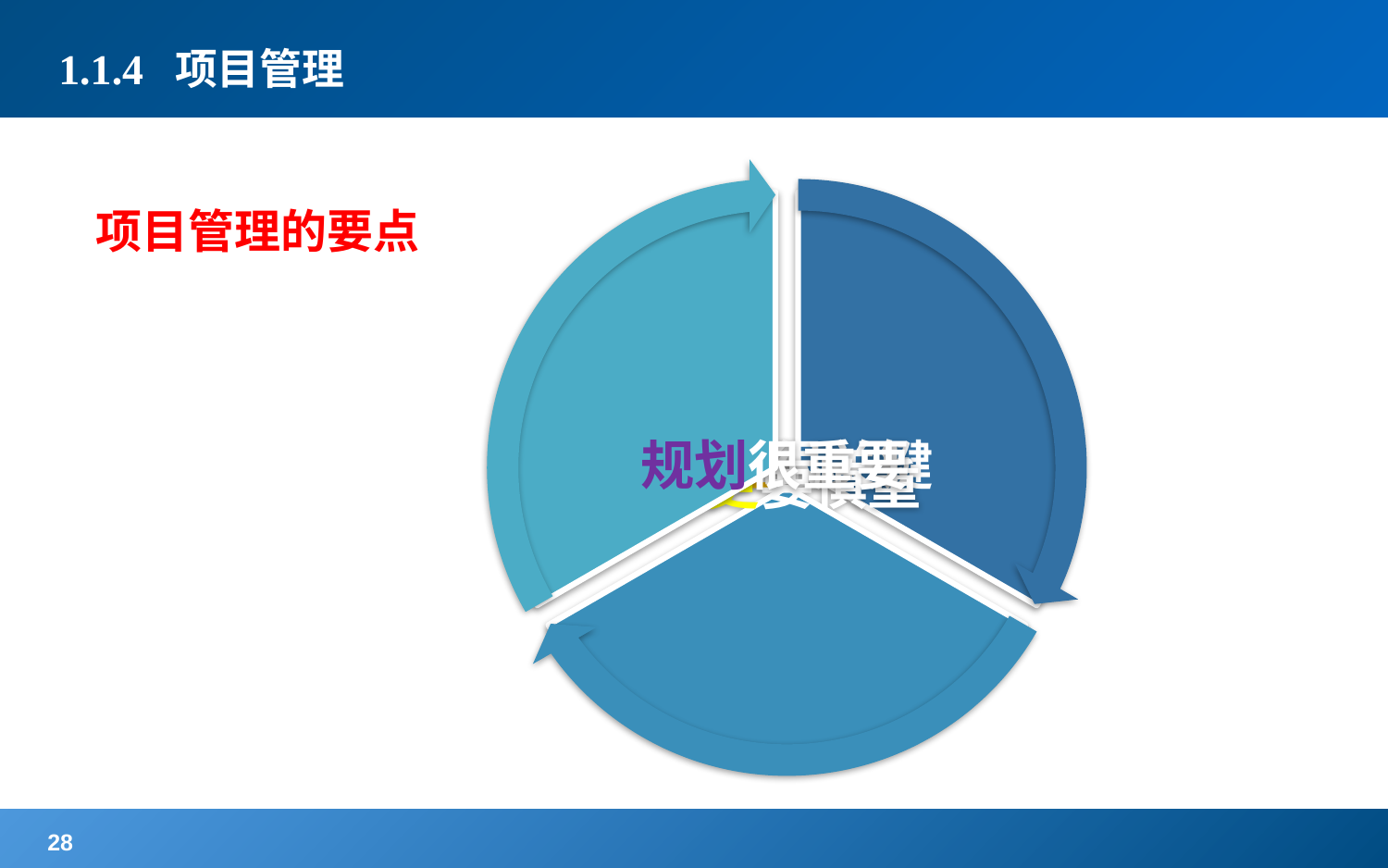

# 1.1.4  项目管理
监控很关键
变更要慎重
规划很重要
项目管理的要点